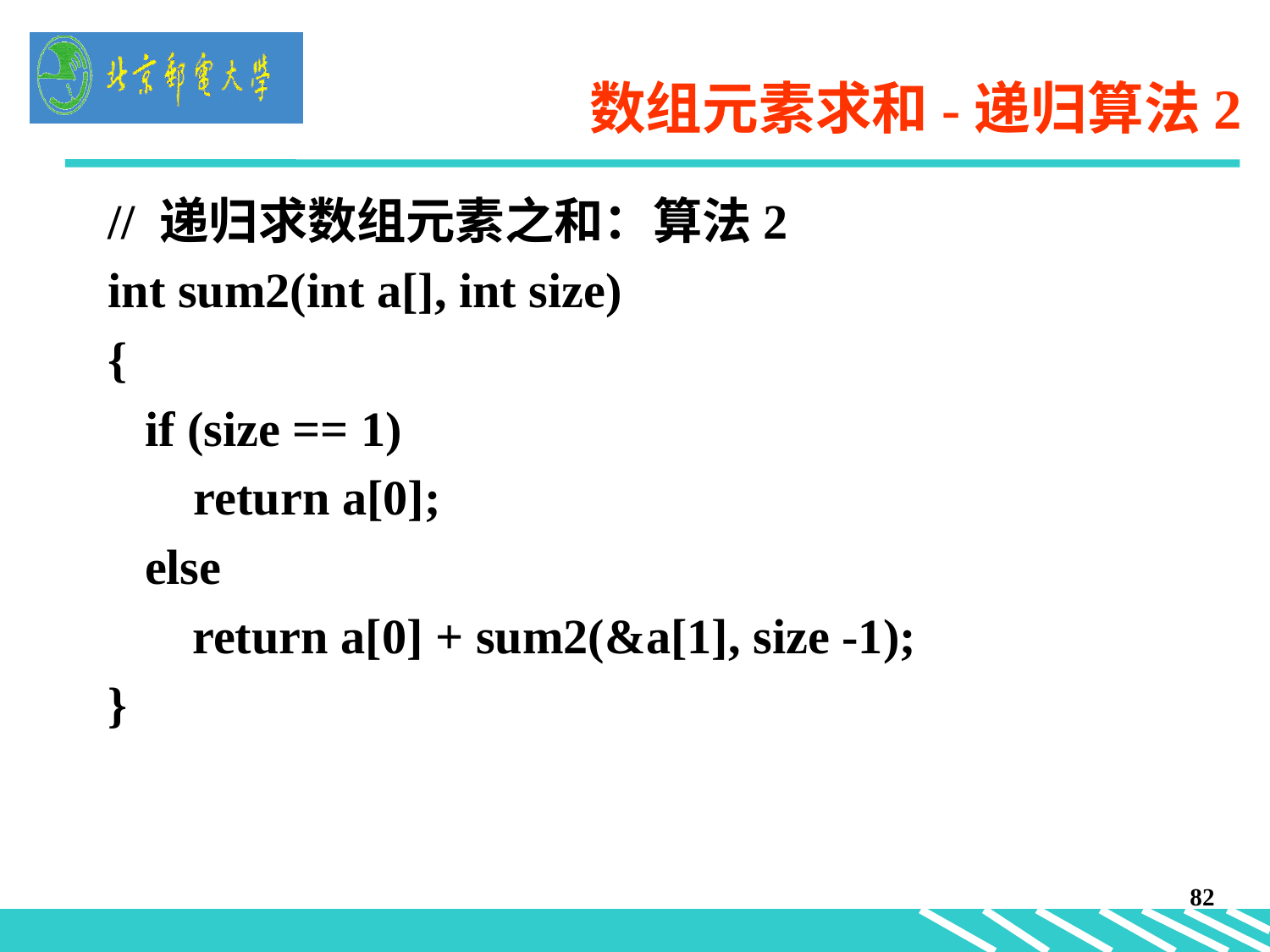

# 数组元素求和-递归算法2
// 递归求数组元素之和：算法2
int sum2(int a[], int size)
{
   if (size == 1)
       return a[0];
   else
	   return a[0] + sum2(&a[1], size -1);
}
82